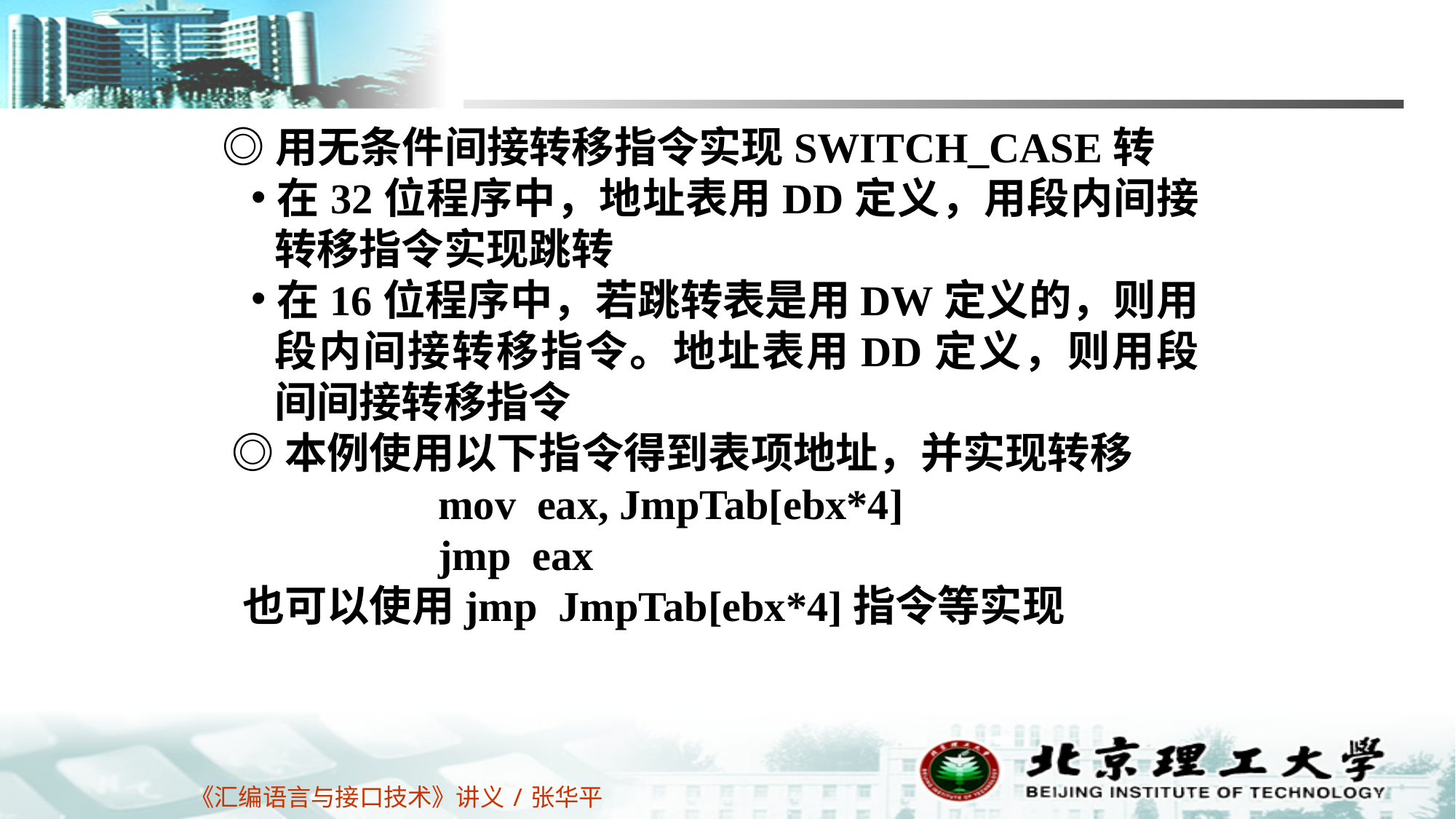

◎用无条件间接转移指令实现SWITCH_CASE转
在32位程序中，地址表用DD定义，用段内间接转移指令实现跳转
在16位程序中，若跳转表是用DW定义的，则用段内间接转移指令。地址表用DD定义，则用段间间接转移指令
 ◎本例使用以下指令得到表项地址，并实现转移
		mov  eax, JmpTab[ebx*4]
		jmp  eax
 也可以使用jmp  JmpTab[ebx*4]指令等实现